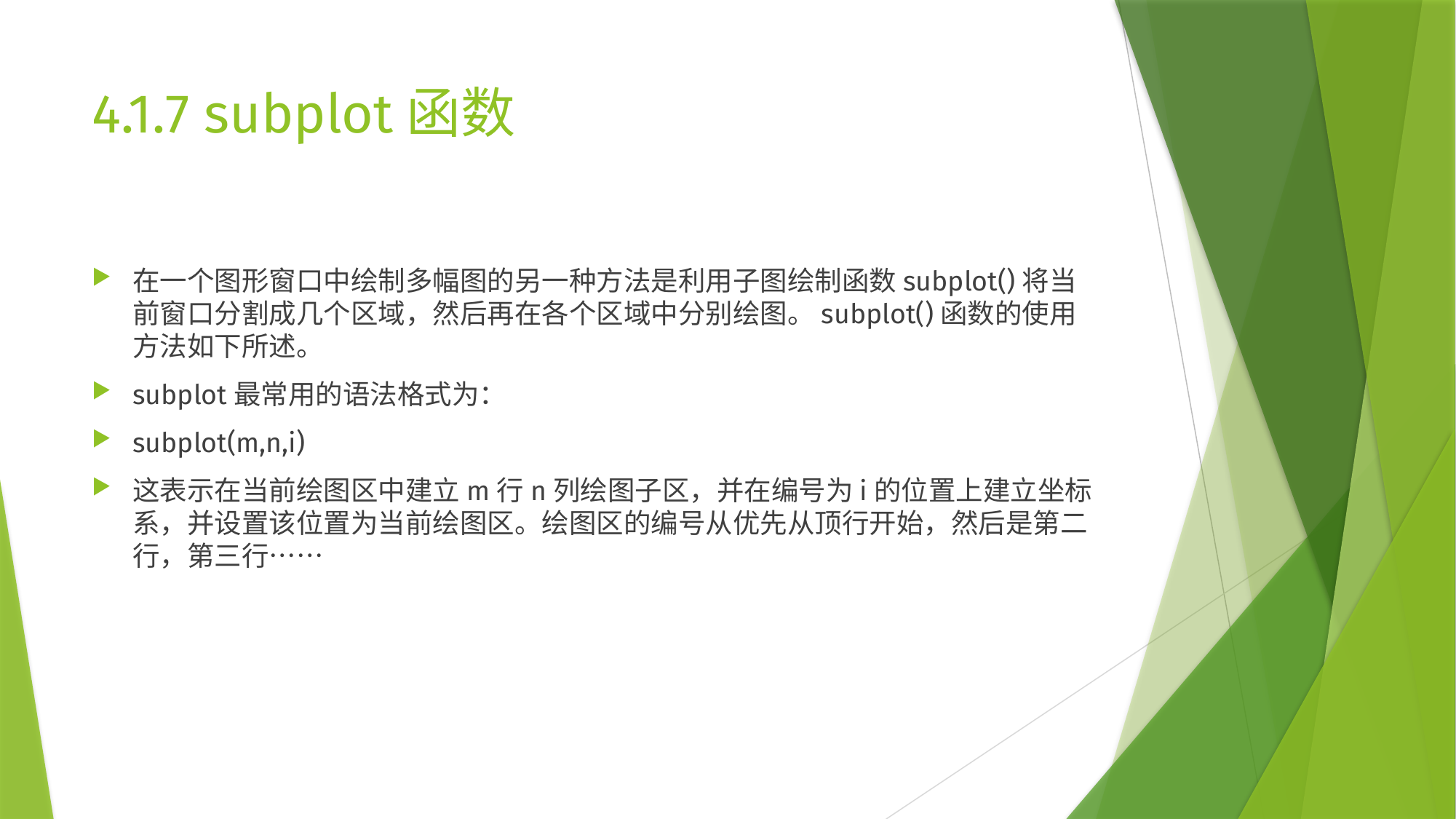

# 4.1.7 subplot函数
在一个图形窗口中绘制多幅图的另一种方法是利用子图绘制函数subplot()将当前窗口分割成几个区域，然后再在各个区域中分别绘图。subplot()函数的使用方法如下所述。
subplot最常用的语法格式为：
subplot(m,n,i)
这表示在当前绘图区中建立m行n列绘图子区，并在编号为i的位置上建立坐标系，并设置该位置为当前绘图区。绘图区的编号从优先从顶行开始，然后是第二行，第三行……